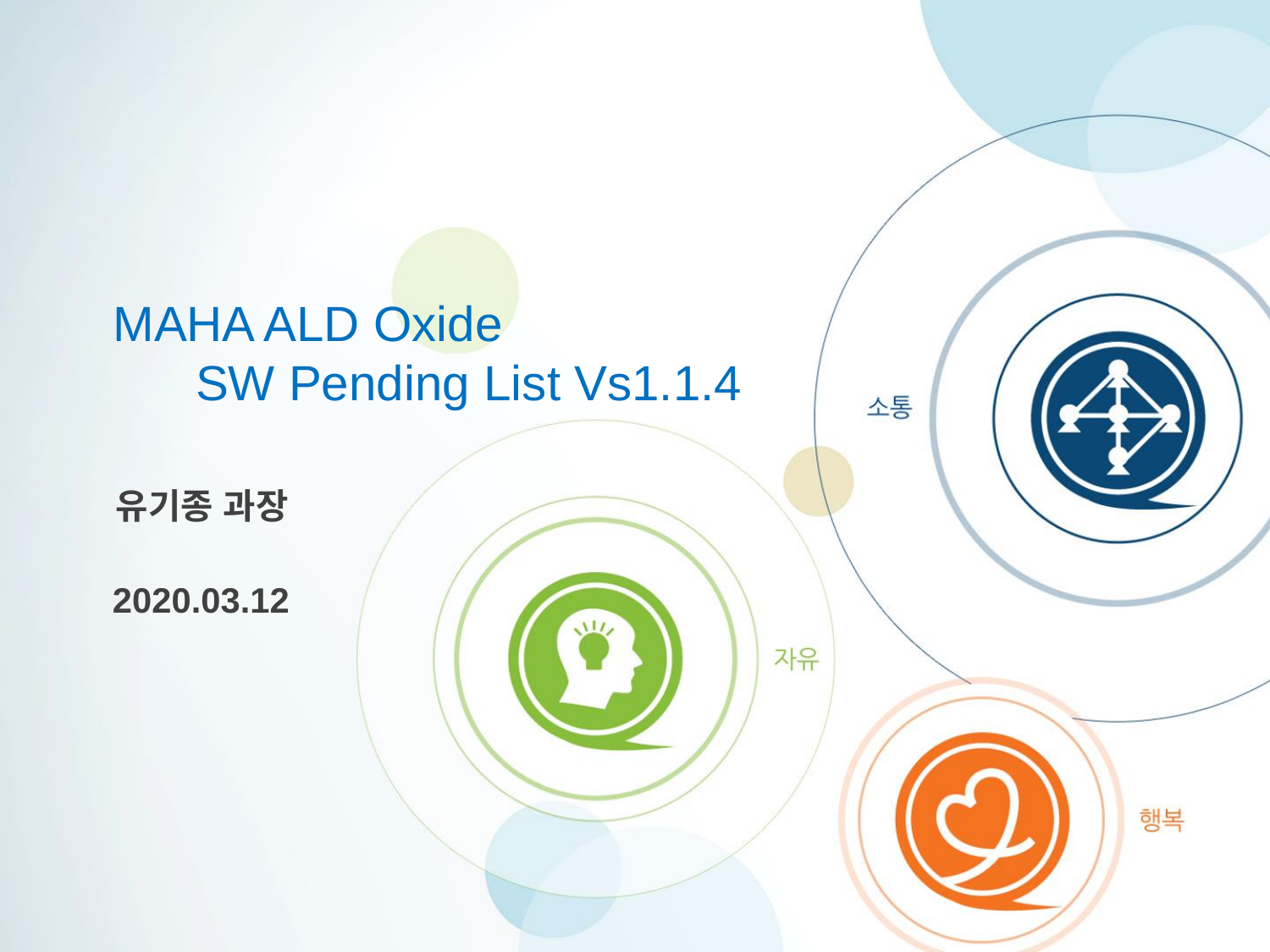

MAHA ALD Oxide
      SW Pending List Vs1.1.4
유기종 과장
2020.03.12